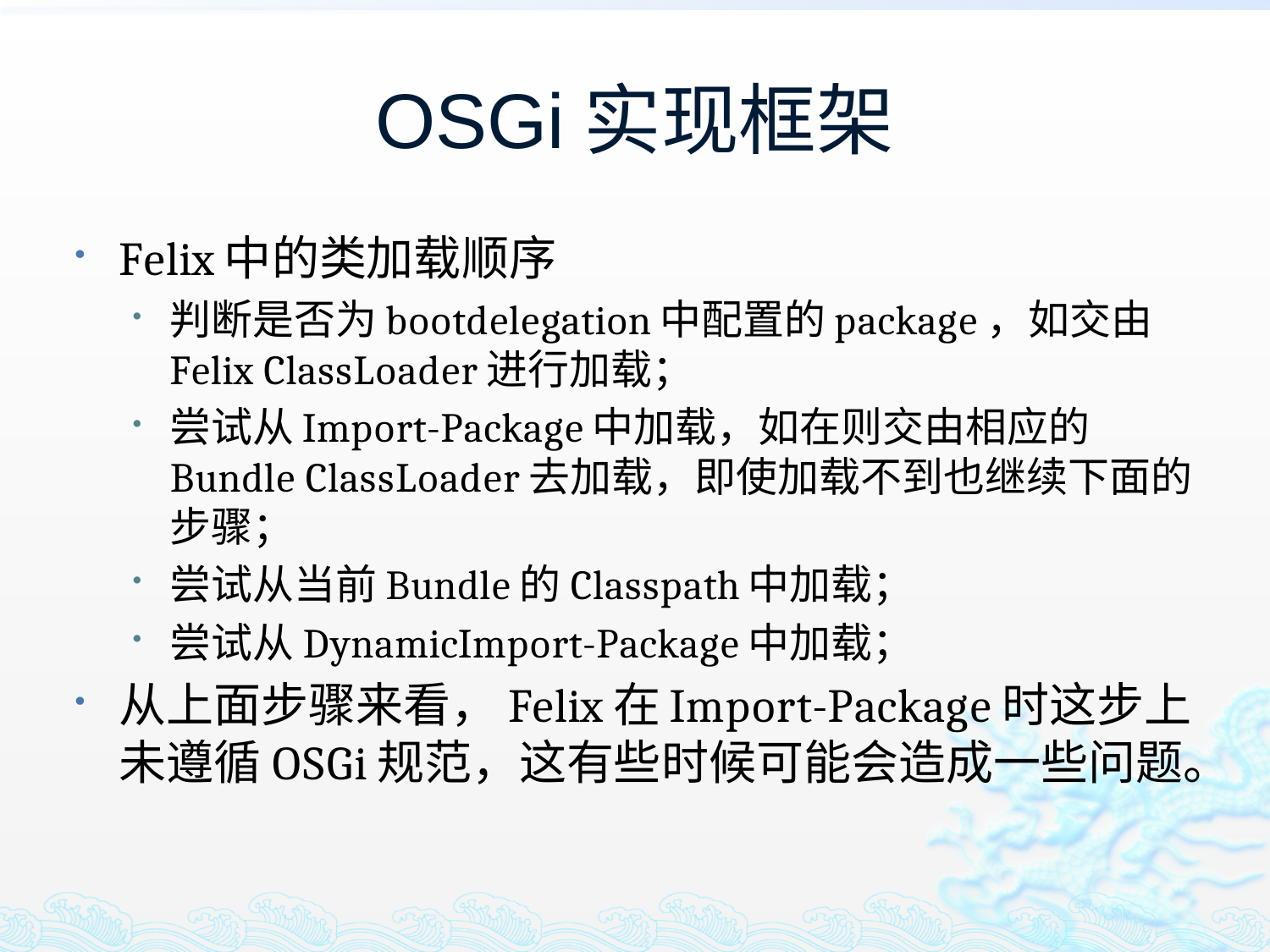

# OSGi实现框架
Felix中的类加载顺序
判断是否为bootdelegation中配置的package，如交由Felix ClassLoader进行加载；
尝试从Import-Package中加载，如在则交由相应的Bundle ClassLoader去加载，即使加载不到也继续下面的步骤；
尝试从当前Bundle的Classpath中加载；
尝试从DynamicImport-Package中加载；
从上面步骤来看，Felix在Import-Package时这步上未遵循OSGi规范，这有些时候可能会造成一些问题。